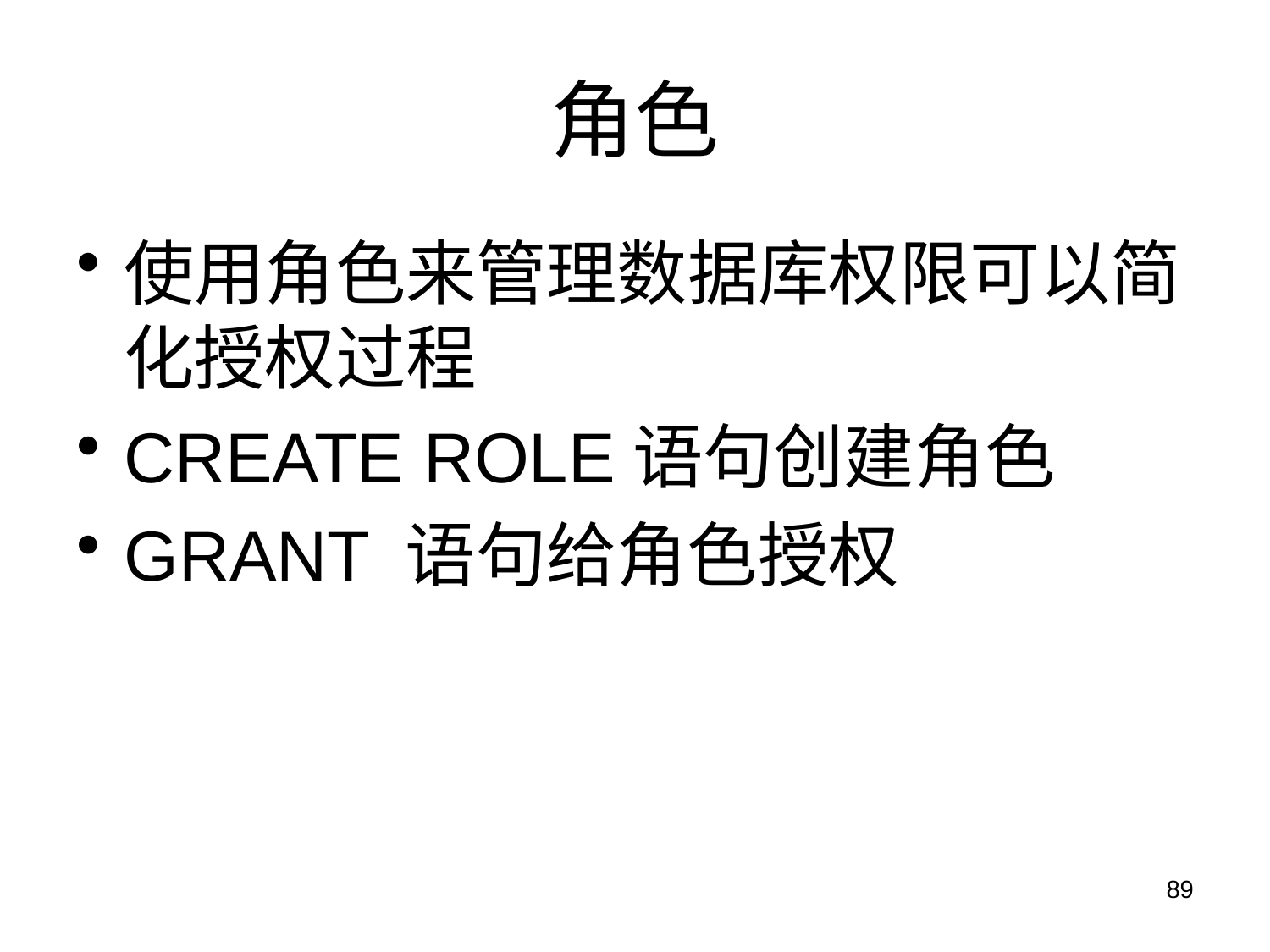

# 角色
使用角色来管理数据库权限可以简化授权过程
CREATE ROLE语句创建角色
GRANT 语句给角色授权

89